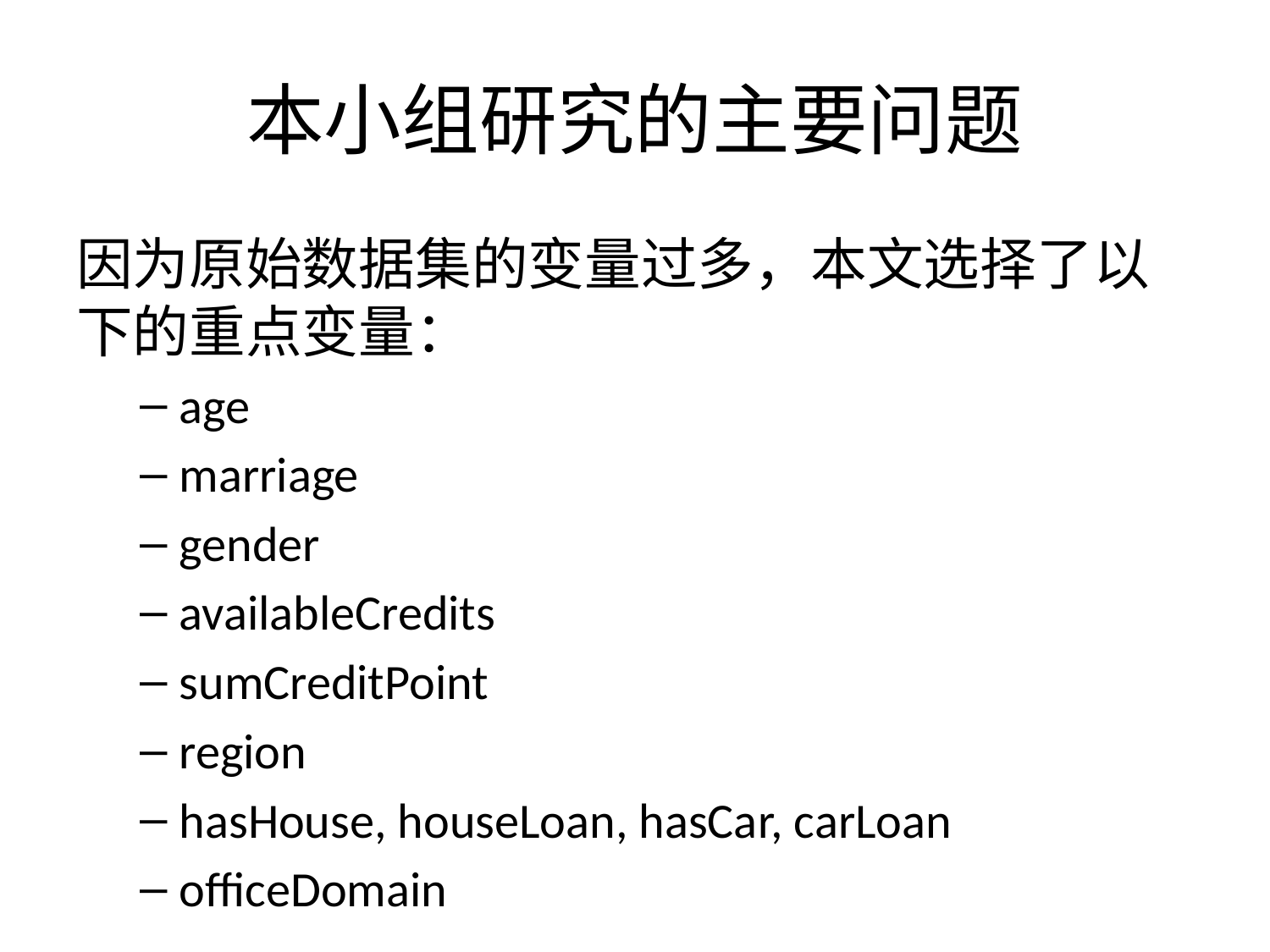

# 本小组研究的主要问题
因为原始数据集的变量过多，本文选择了以下的重点变量：
age
marriage
gender
availableCredits
sumCreditPoint
region
hasHouse, houseLoan, hasCar, carLoan
officeDomain